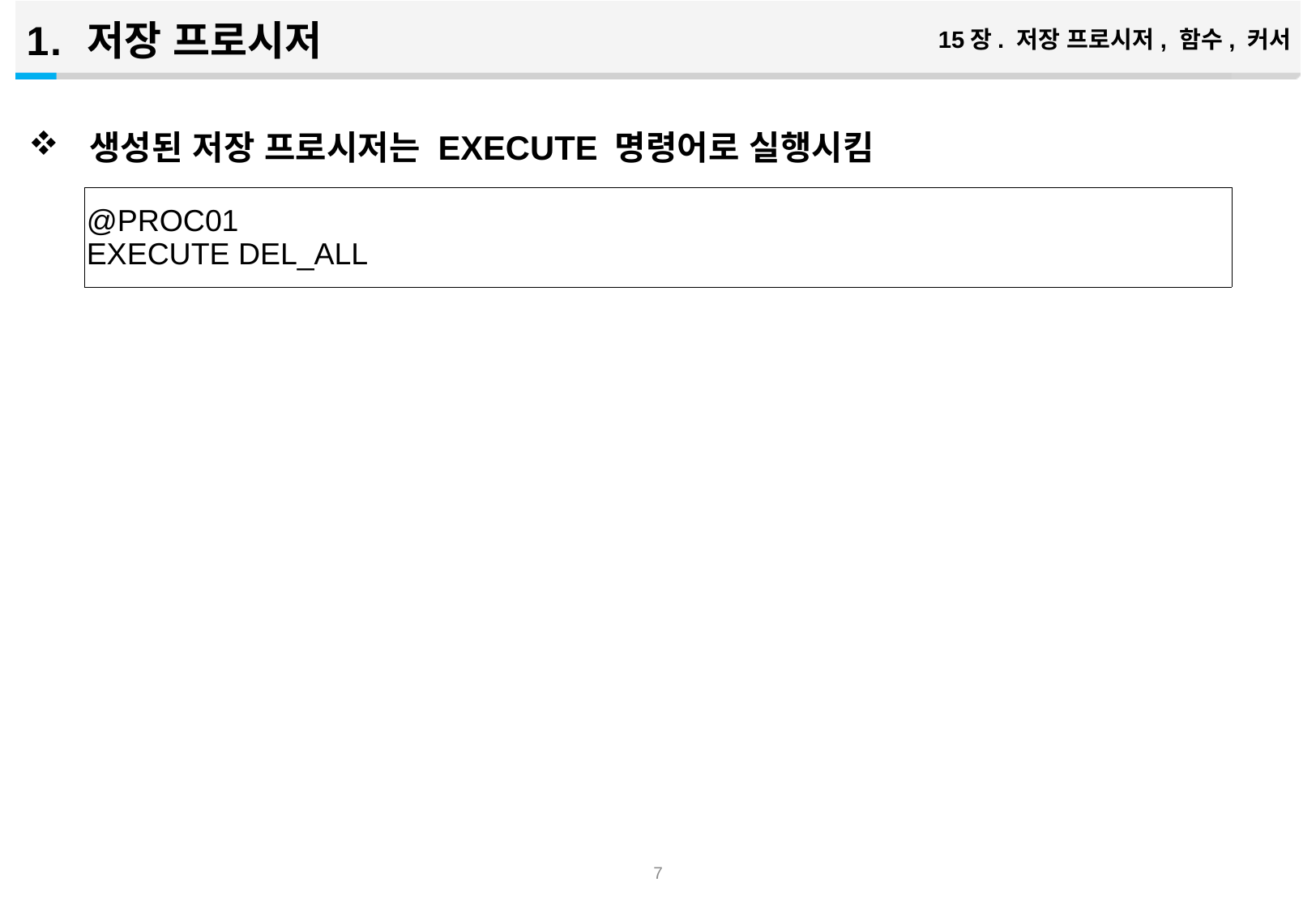

저장 프로시저
15장. 저장 프로시저, 함수, 커서
생성된 저장 프로시저는 EXECUTE 명령어로 실행시킴
| @PROC01 EXECUTE DEL\_ALL |
| --- |
7